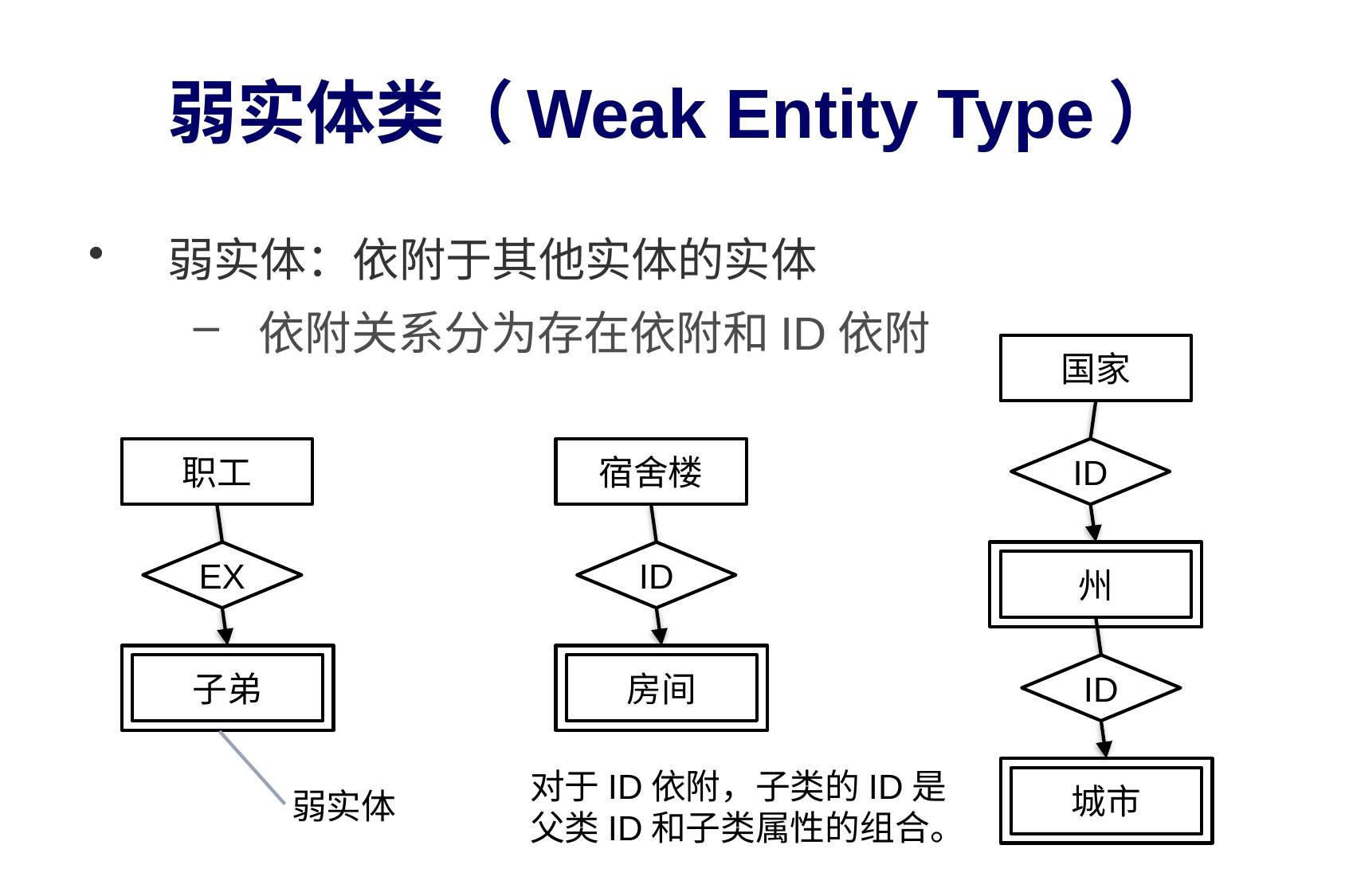

# 弱实体类（Weak Entity Type）
弱实体：依附于其他实体的实体
依附关系分为存在依附和ID依附
国家
职工
宿舍楼
ID
EX
ID
州

子弟
房间

ID
城市
对于ID依附，子类的ID是
父类ID和子类属性的组合。

弱实体